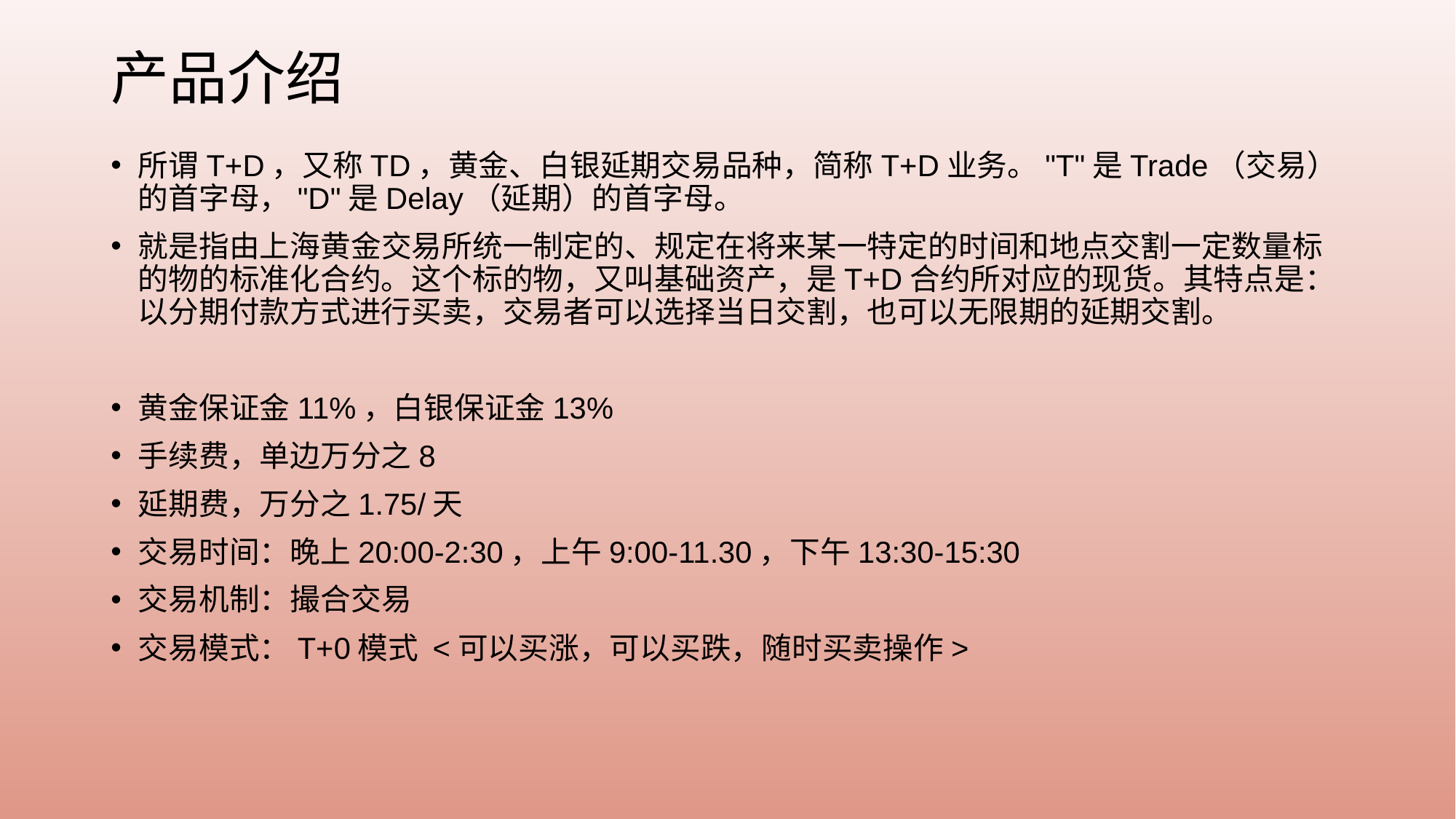

# 产品介绍
所谓T+D，又称TD，黄金、白银延期交易品种，简称T+D业务。"T"是Trade（交易）的首字母，"D"是Delay（延期）的首字母。
就是指由上海黄金交易所统一制定的、规定在将来某一特定的时间和地点交割一定数量标的物的标准化合约。这个标的物，又叫基础资产，是T+D合约所对应的现货。其特点是：以分期付款方式进行买卖，交易者可以选择当日交割，也可以无限期的延期交割。

黄金保证金11%，白银保证金13%
手续费，单边万分之8
延期费，万分之1.75/天
交易时间：晚上20:00-2:30，上午9:00-11.30，下午13:30-15:30
交易机制：撮合交易
交易模式：T+0模式 <可以买涨，可以买跌，随时买卖操作>